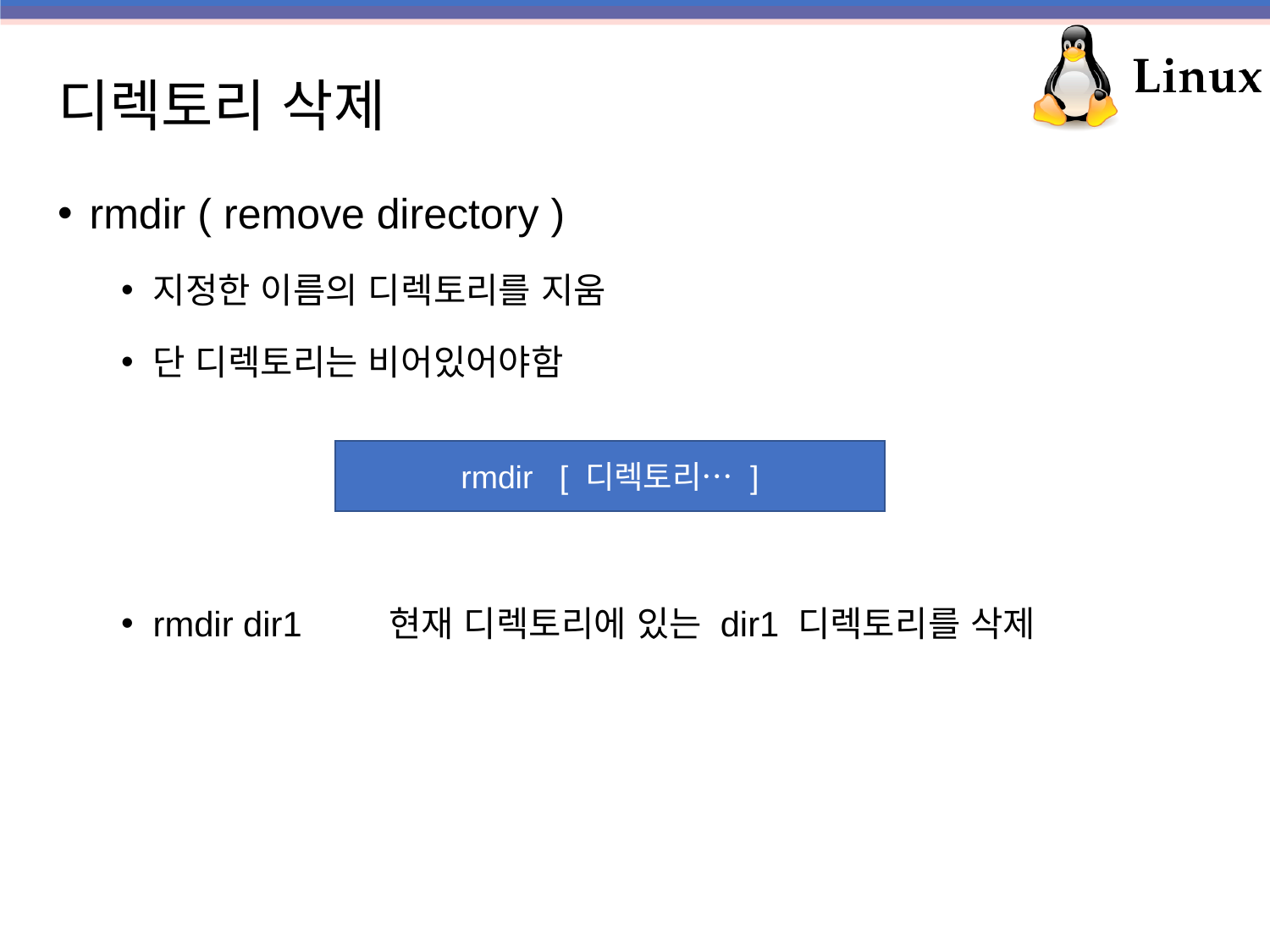

# 디렉토리 삭제
rmdir ( remove directory )
지정한 이름의 디렉토리를 지움
단 디렉토리는 비어있어야함

rmdir dir1        현재 디렉토리에 있는 dir1 디렉토리를 삭제
rmdir   [ 디렉토리… ]